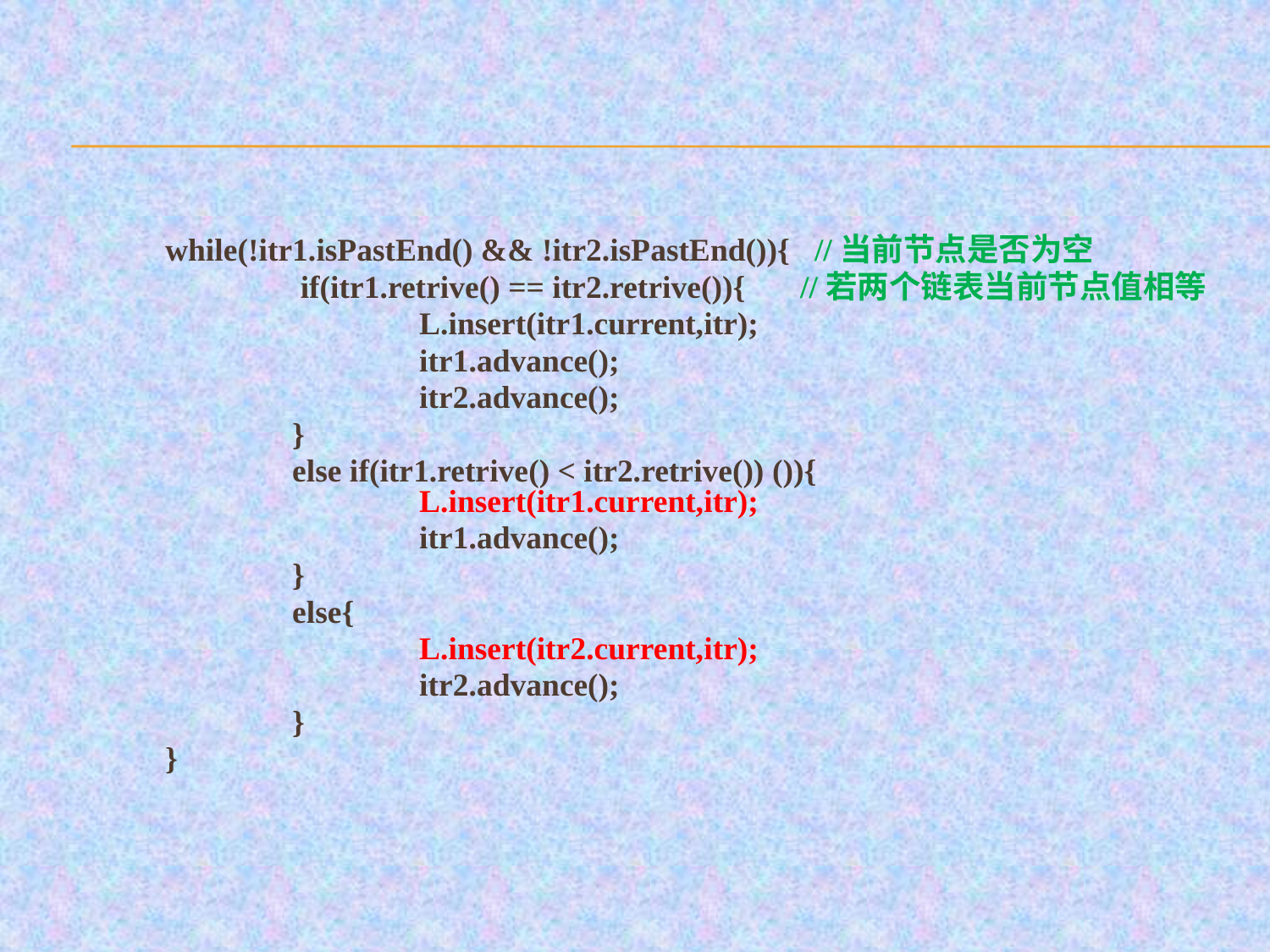

while(!itr1.isPastEnd() && !itr2.isPastEnd()){   //当前节点是否为空
		 if(itr1.retrive() == itr2.retrive()){	//若两个链表当前节点值相等
			L.insert(itr1.current,itr);
			itr1.advance();
			itr2.advance();
		}
		else if(itr1.retrive() < itr2.retrive()) ()){ 					L.insert(itr1.current,itr);
			itr1.advance();
		}
		else{
			L.insert(itr2.current,itr);
			itr2.advance();
	      	}
	}